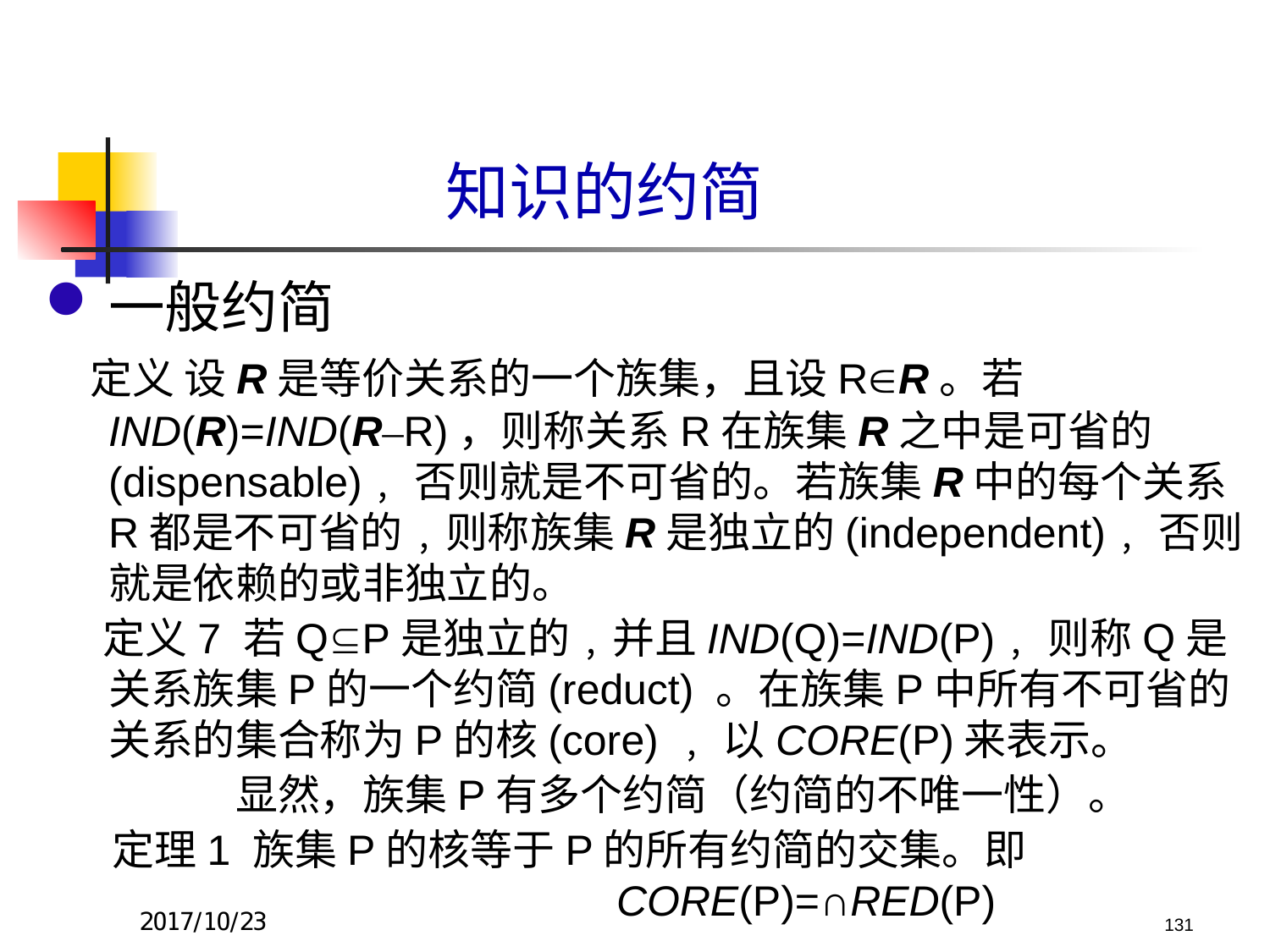

# 知识的约简
一般约简
   定义 设R是等价关系的一个族集，且设R∈R。若IND(R)=IND(R–R)，则称关系R在族集R之中是可省的(dispensable)﹐否则就是不可省的。若族集R中的每个关系R都是不可省的﹐则称族集R是独立的(independent)﹐否则就是依赖的或非独立的。
     定义7 若Q⊆P是独立的﹐并且IND(Q)=IND(P)﹐则称Q是关系族集P的一个约简(reduct) 。在族集P中所有不可省的关系的集合称为P的核(core) ﹐以CORE(P)来表示。
		显然，族集P有多个约简（约简的不唯一性）。
      定理1 族集P的核等于P的所有约简的交集。即						CORE(P)=∩RED(P)
2017/10/23
131